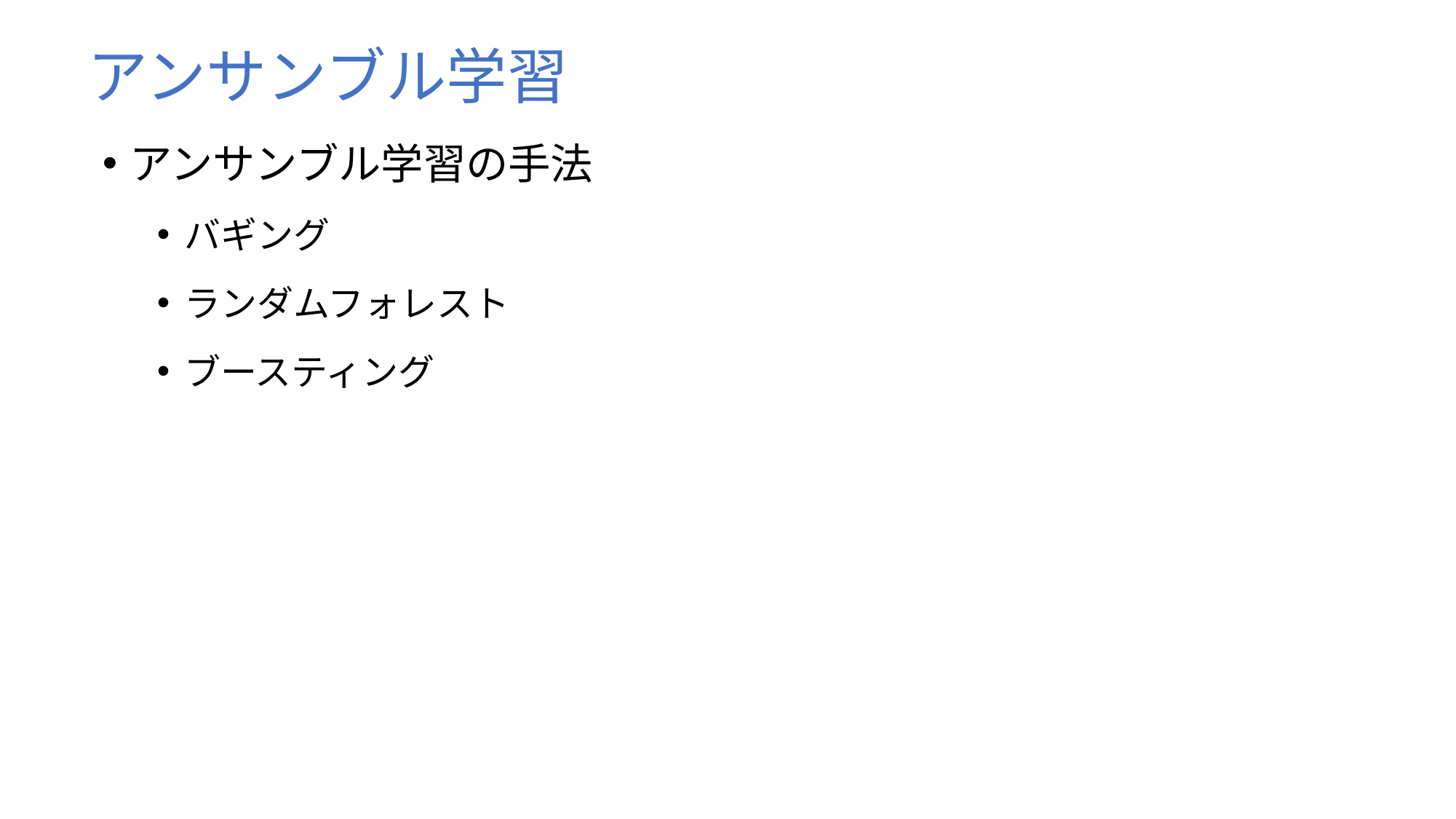

# アンサンブル学習
アンサンブル学習の手法
バギング
ランダムフォレスト
ブースティング